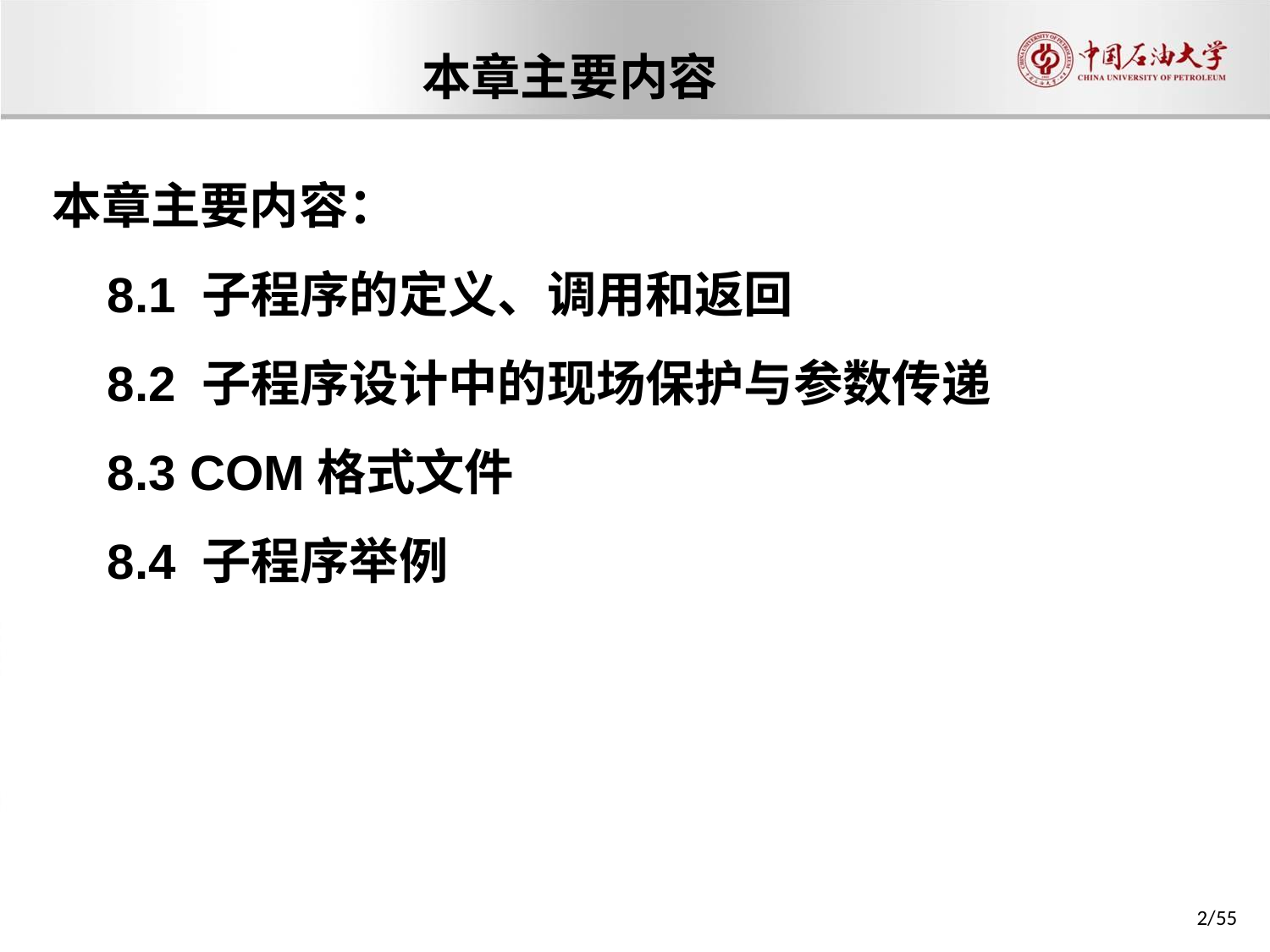

本章主要内容
本章主要内容：
    8.1 子程序的定义、调用和返回
    8.2 子程序设计中的现场保护与参数传递
    8.3 COM格式文件
    8.4 子程序举例
2/55